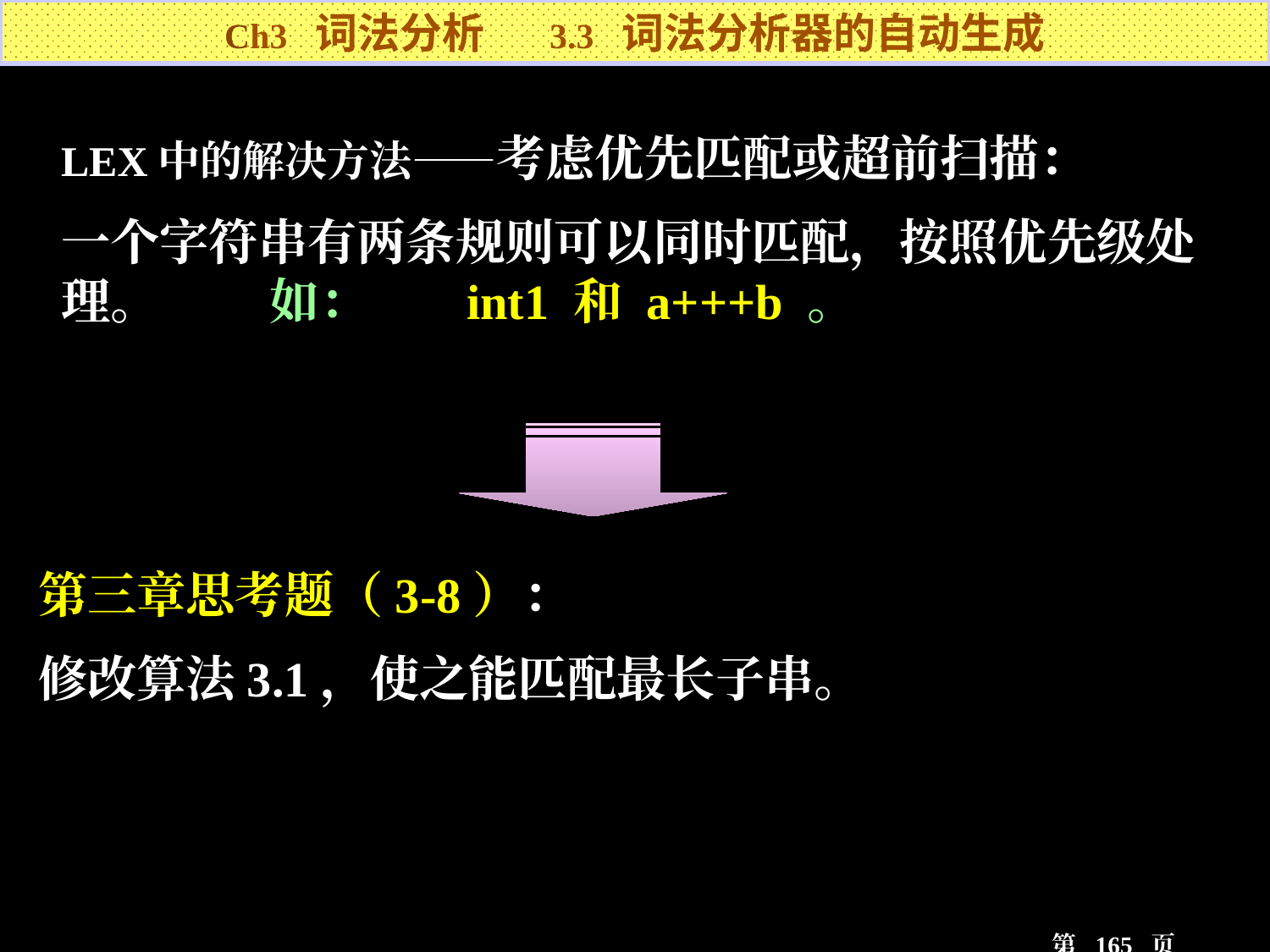

Ch3  词法分析       3.3  词法分析器的自动生成
LEX中的解决方法——考虑优先匹配或超前扫描：
一个字符串有两条规则可以同时匹配，按照优先级处理。         如：       int1 和 a+++b 。

第三章思考题（3-8）：
修改算法3.1，使之能匹配最长子串。